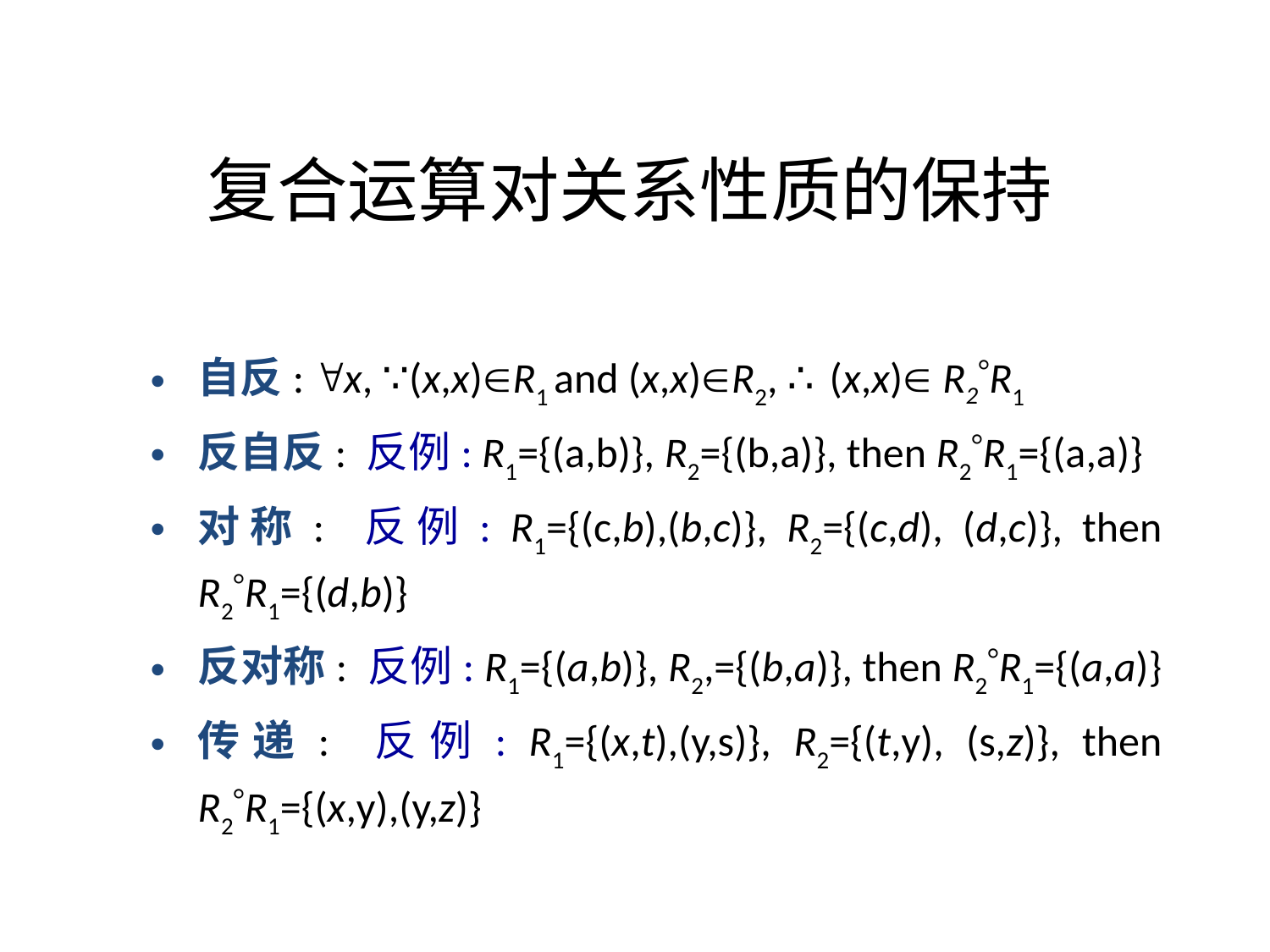

# 复合运算对关系性质的保持
自反: ∀x, ∵(x,x)∈R1 and (x,x)∈R2, ∴(x,x)∈ R2°R1
反自反: 反例: R1={(a,b)}, R2={(b,a)}, then R2°R1={(a,a)}
对称: 反例: R1={(c,b),(b,c)}, R2={(c,d), (d,c)}, then R2°R1={(d,b)}
反对称: 反例: R1={(a,b)}, R2,={(b,a)}, then R2°R1={(a,a)}
传递: 反例: R1={(x,t),(y,s)}, R2={(t,y), (s,z)}, then R2°R1={(x,y),(y,z)}